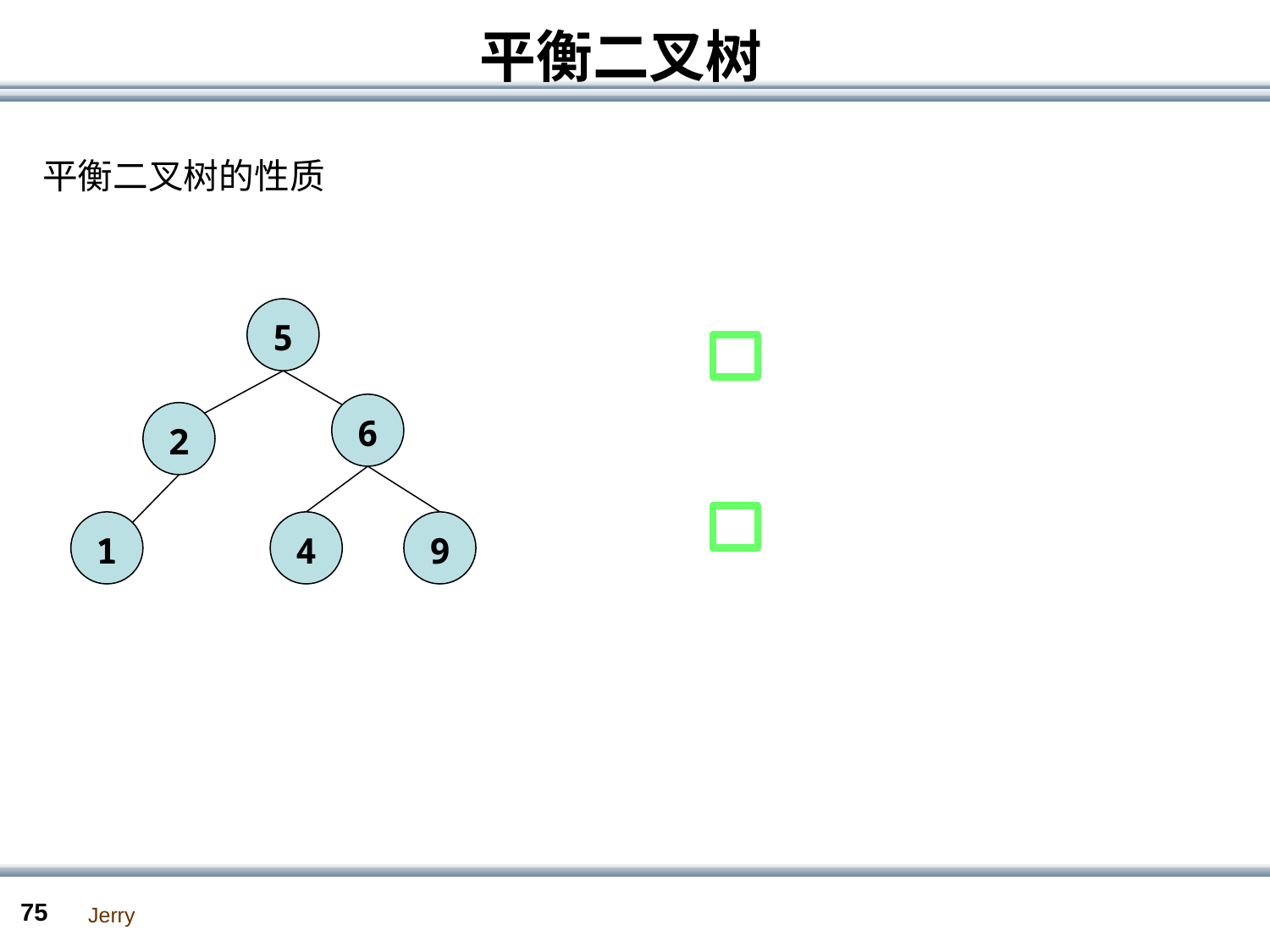

# 平衡二叉树
平衡二叉树的性质
5

6
2

1
4
9